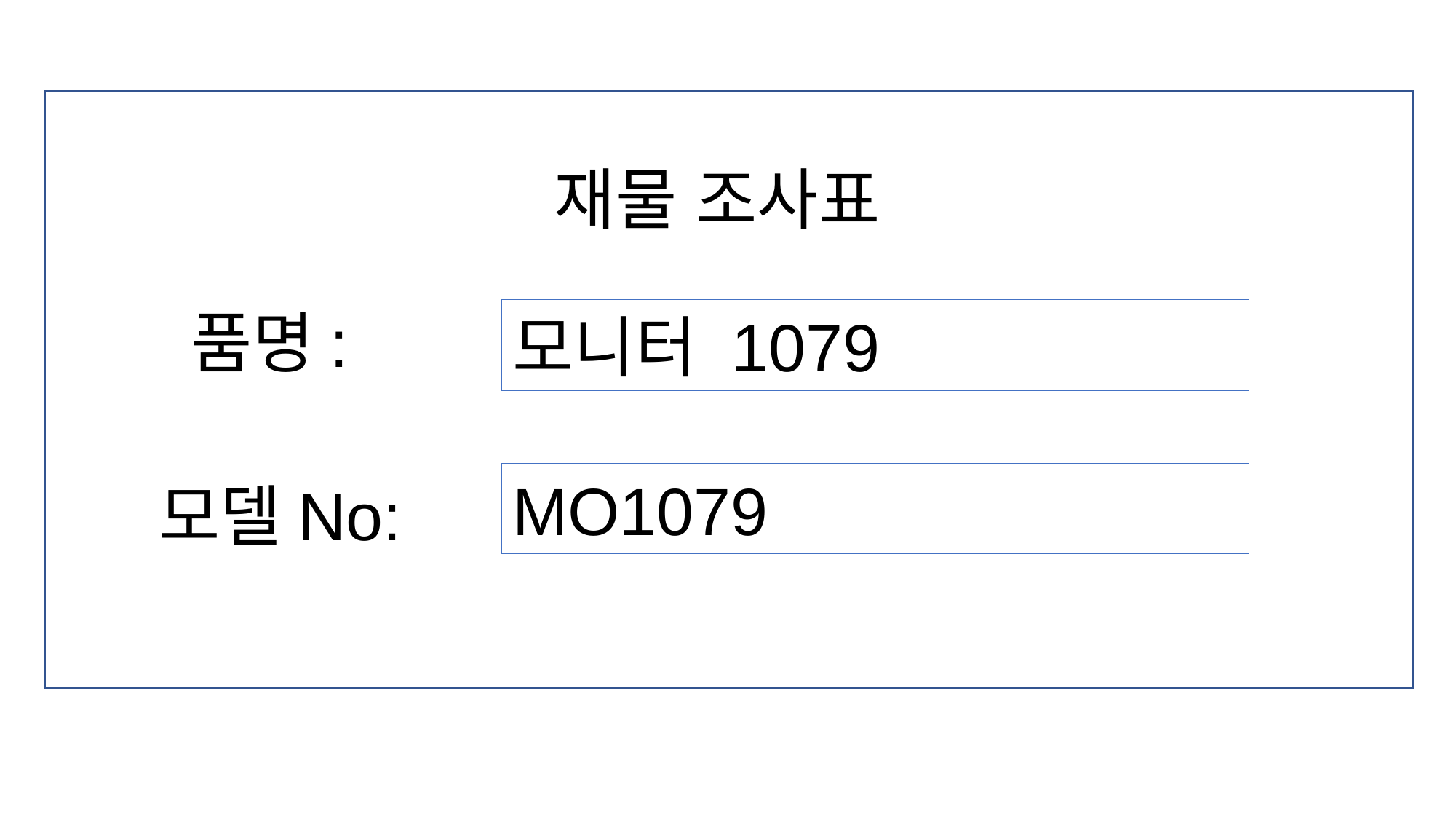

재물 조사표
품명:
모니터 1079
MO1079
모델No: